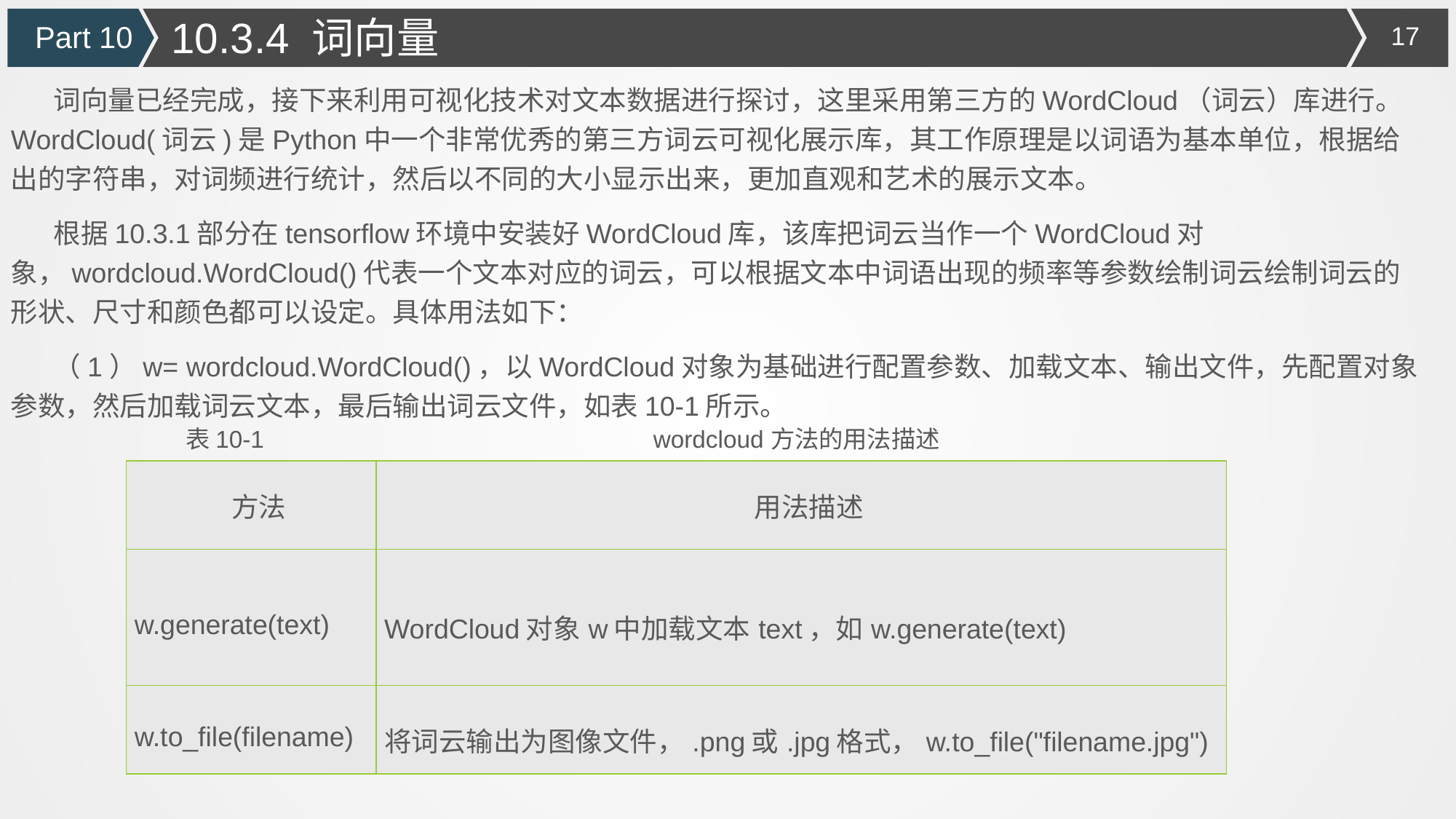

10.3.4 词向量
Part 10
词向量已经完成，接下来利用可视化技术对文本数据进行探讨，这里采用第三方的WordCloud（词云）库进行。WordCloud(词云)是Python中一个非常优秀的第三方词云可视化展示库，其工作原理是以词语为基本单位，根据给出的字符串，对词频进行统计，然后以不同的大小显示出来，更加直观和艺术的展示文本。
根据10.3.1部分在tensorflow环境中安装好WordCloud库，该库把词云当作一个WordCloud对象，wordcloud.WordCloud()代表一个文本对应的词云，可以根据文本中词语出现的频率等参数绘制词云绘制词云的形状、尺寸和颜色都可以设定。具体用法如下：
（1）w= wordcloud.WordCloud()，以WordCloud对象为基础进行配置参数、加载文本、输出文件，先配置对象参数，然后加载词云文本，最后输出词云文件，如表10-1所示。
  表10-1                                                          wordcloud方法的用法描述
| 方法 | 用法描述 |
| --- | --- |
| w.generate(text) | WordCloud对象w中加载文本text，如w.generate(text) |
| w.to\_file(filename) | 将词云输出为图像文件，.png或.jpg格式，w.to\_file("filename.jpg") |